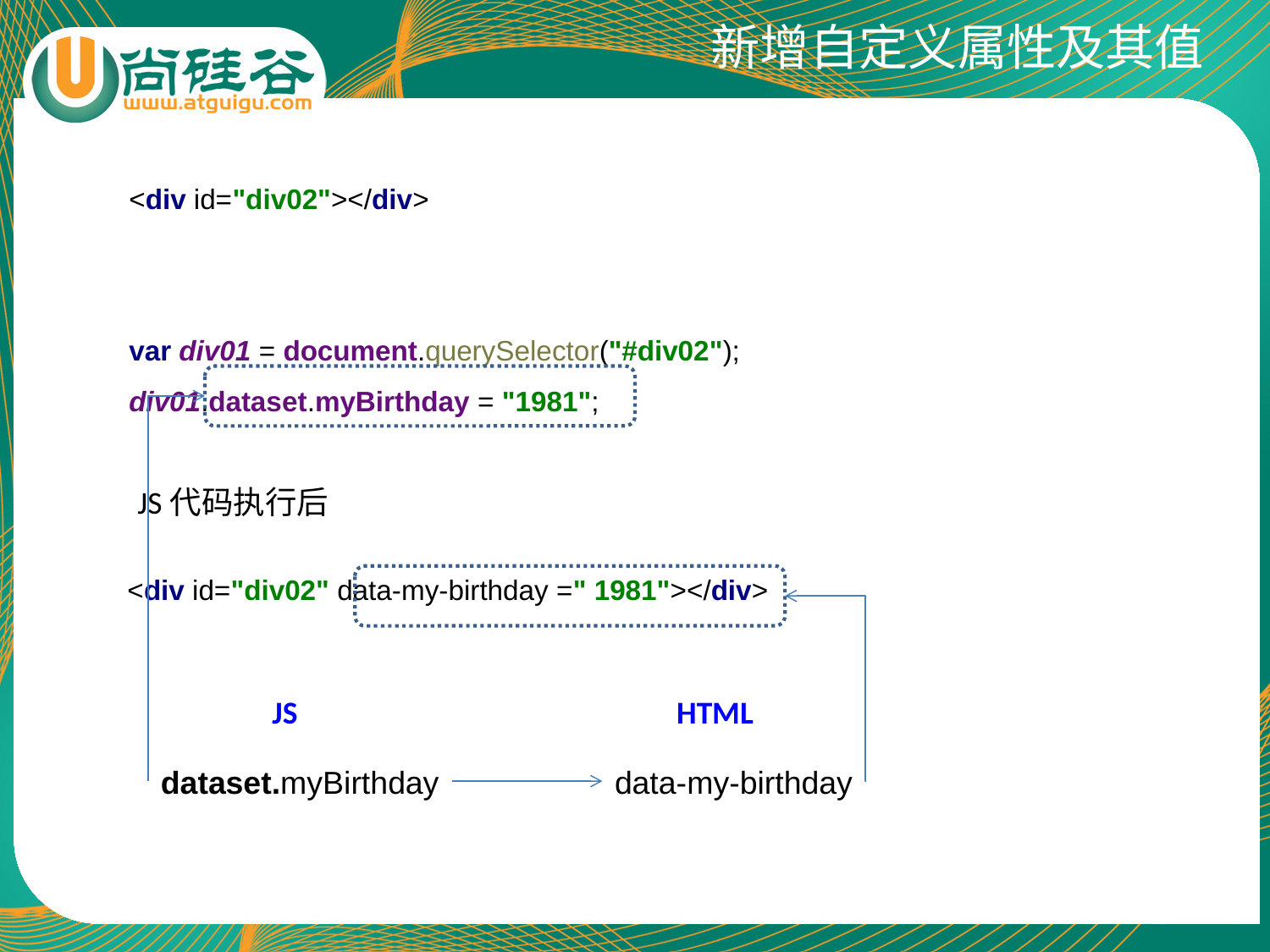

# 新增自定义属性及其值
    <div id="div02"></div>
    var div01 = document.querySelector("#div02");
    div01.dataset.myBirthday = "1981";

JS代码执行后
<div id="div02" data-my-birthday =" 1981"></div>

JS
HTML
dataset.myBirthday
data-my-birthday